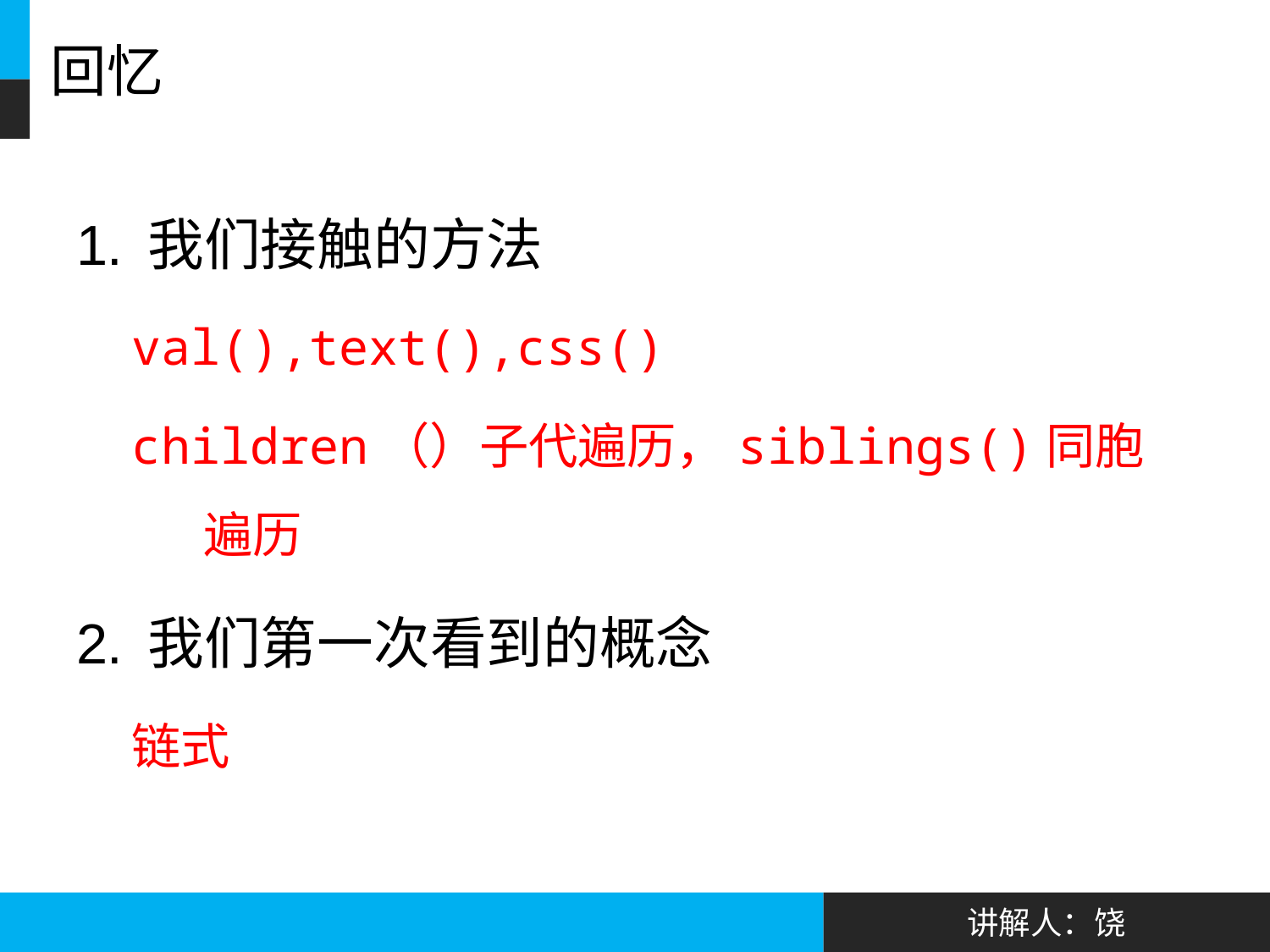

# 回忆
我们接触的方法
val(),text(),css()
children（）子代遍历，siblings()同胞遍历
我们第一次看到的概念
链式